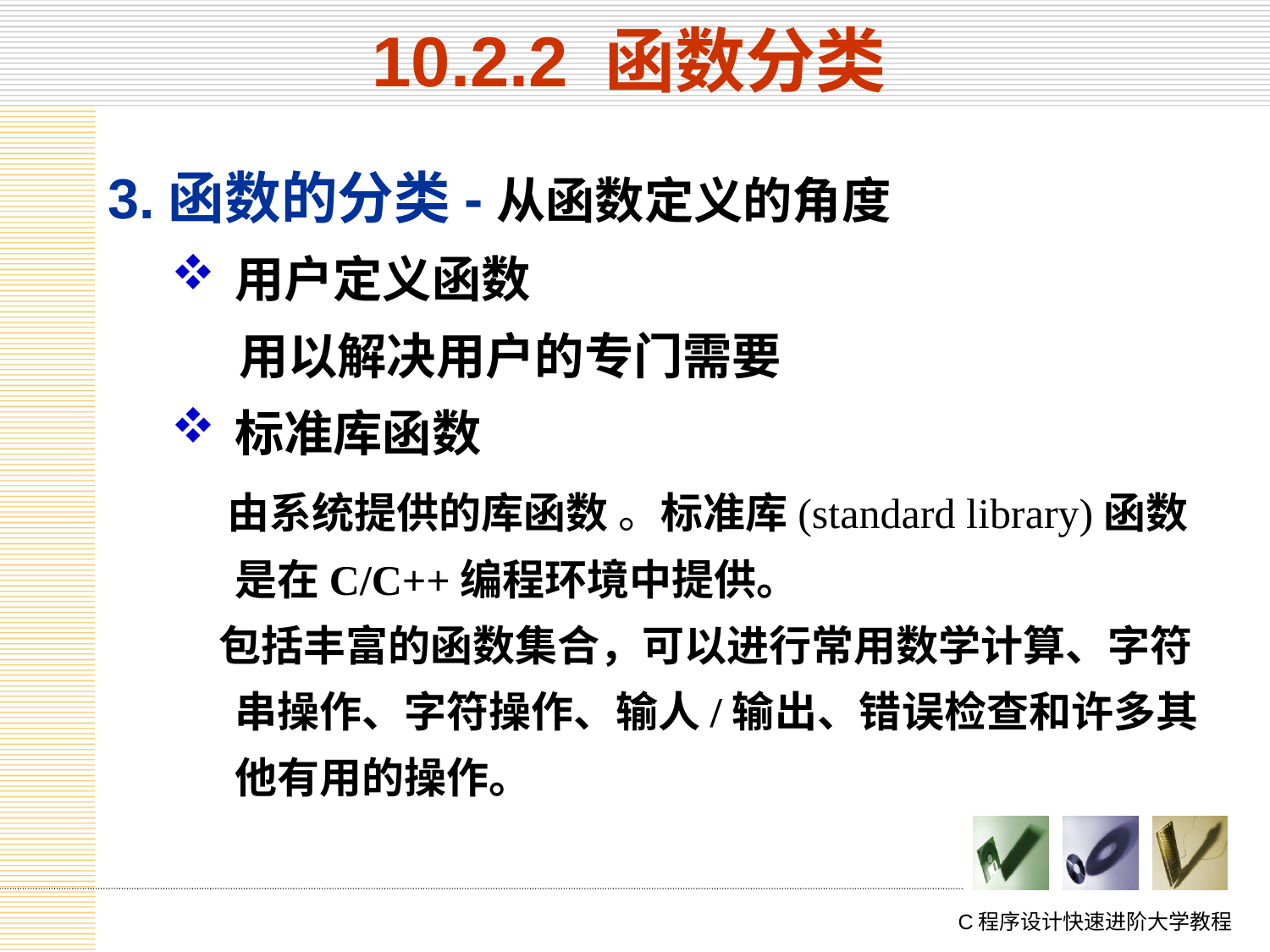

# 10.2.2 函数分类
3.函数的分类-从函数定义的角度
用户定义函数
     用以解决用户的专门需要
标准库函数
    由系统提供的库函数 。标准库(standard library)函数是在C/C++编程环境中提供。
    包括丰富的函数集合，可以进行常用数学计算、字符串操作、字符操作、输人/输出、错误检查和许多其他有用的操作。
18
C程序设计快速进阶大学教程